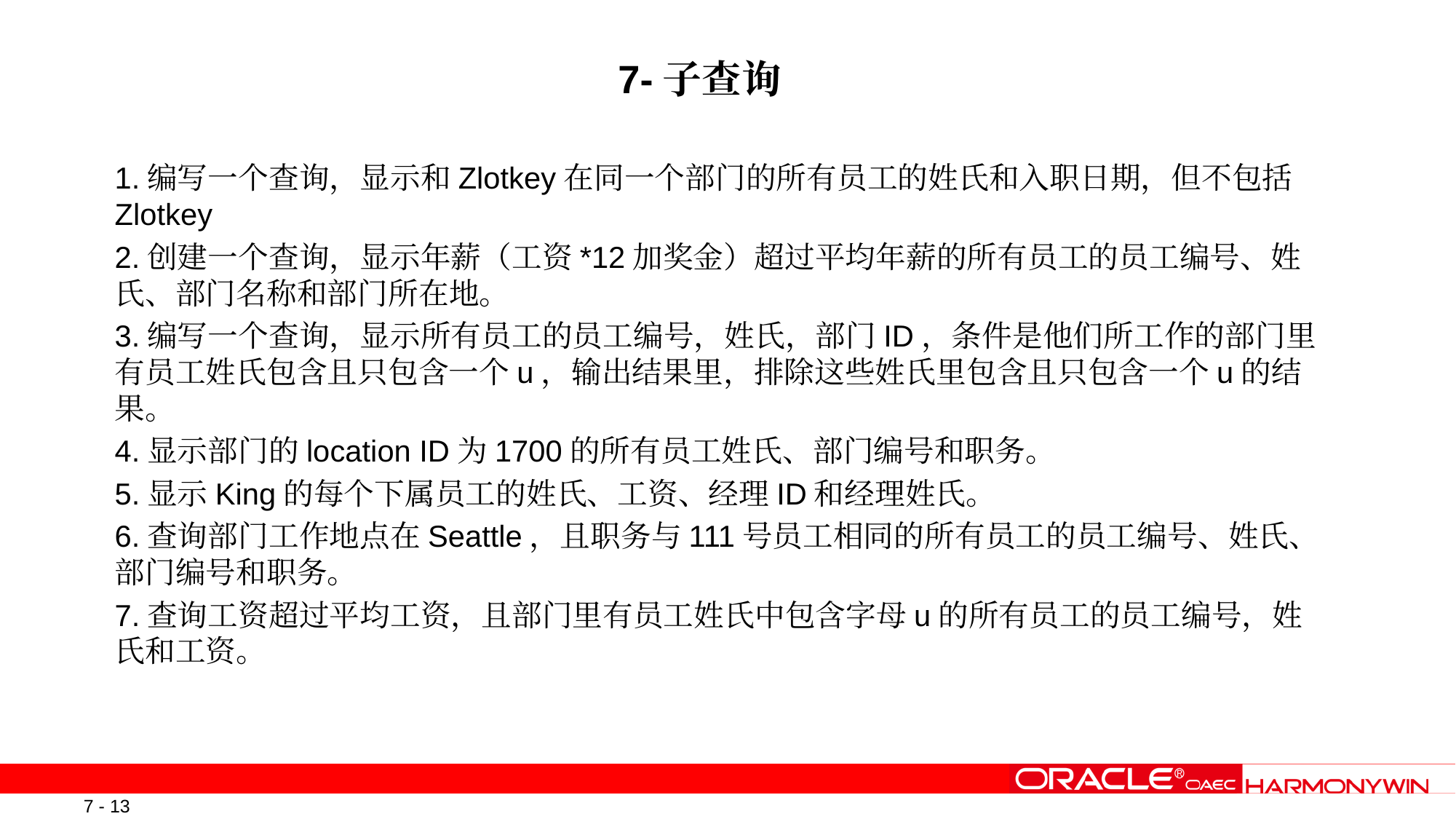

# 7-子查询
1.编写一个查询，显示和Zlotkey在同一个部门的所有员工的姓氏和入职日期，但不包括Zlotkey
2.创建一个查询，显示年薪（工资*12加奖金）超过平均年薪的所有员工的员工编号、姓氏、部门名称和部门所在地。
3.编写一个查询，显示所有员工的员工编号，姓氏，部门ID，条件是他们所工作的部门里有员工姓氏包含且只包含一个u，输出结果里，排除这些姓氏里包含且只包含一个u的结果。
4.显示部门的location ID为1700的所有员工姓氏、部门编号和职务。
5.显示King的每个下属员工的姓氏、工资、经理ID和经理姓氏。
6.查询部门工作地点在Seattle，且职务与111号员工相同的所有员工的员工编号、姓氏、部门编号和职务。
7.查询工资超过平均工资，且部门里有员工姓氏中包含字母u的所有员工的员工编号，姓氏和工资。